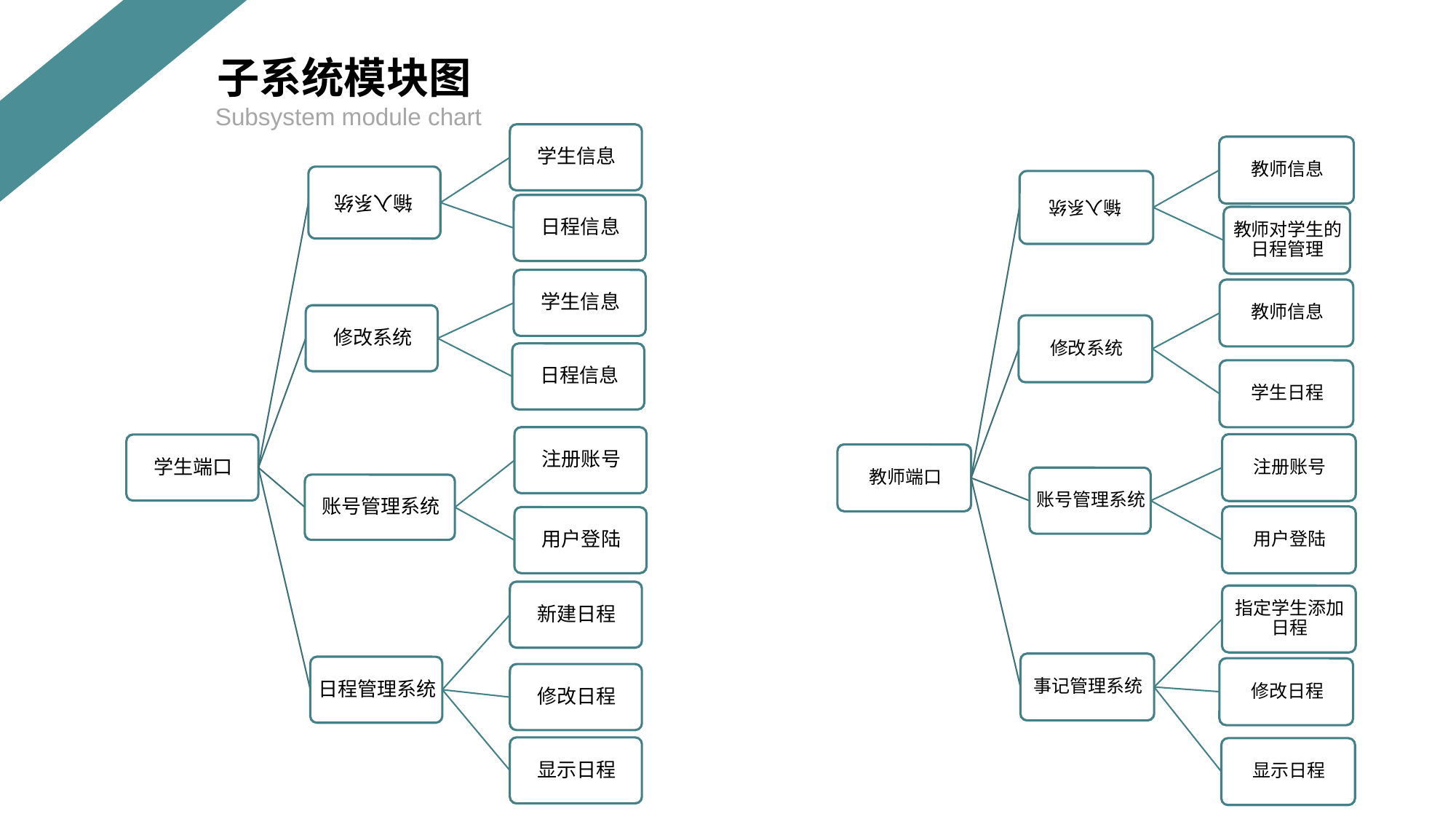

子系统模块图
Subsystem module chart
学生端口

输入系统

学生信息

日程信息

账号管理系统

注册账号

用户登陆

修改系统

学生信息

日程信息

日程管理系统

新建日程

修改日程

显示日程
教师端口

输入系统

教师信息

教师对学生的日程管理

账号管理系统

注册账号

用户登陆

修改系统

教师信息

学生日程

事记管理系统

指定学生添加日程

修改日程

显示日程